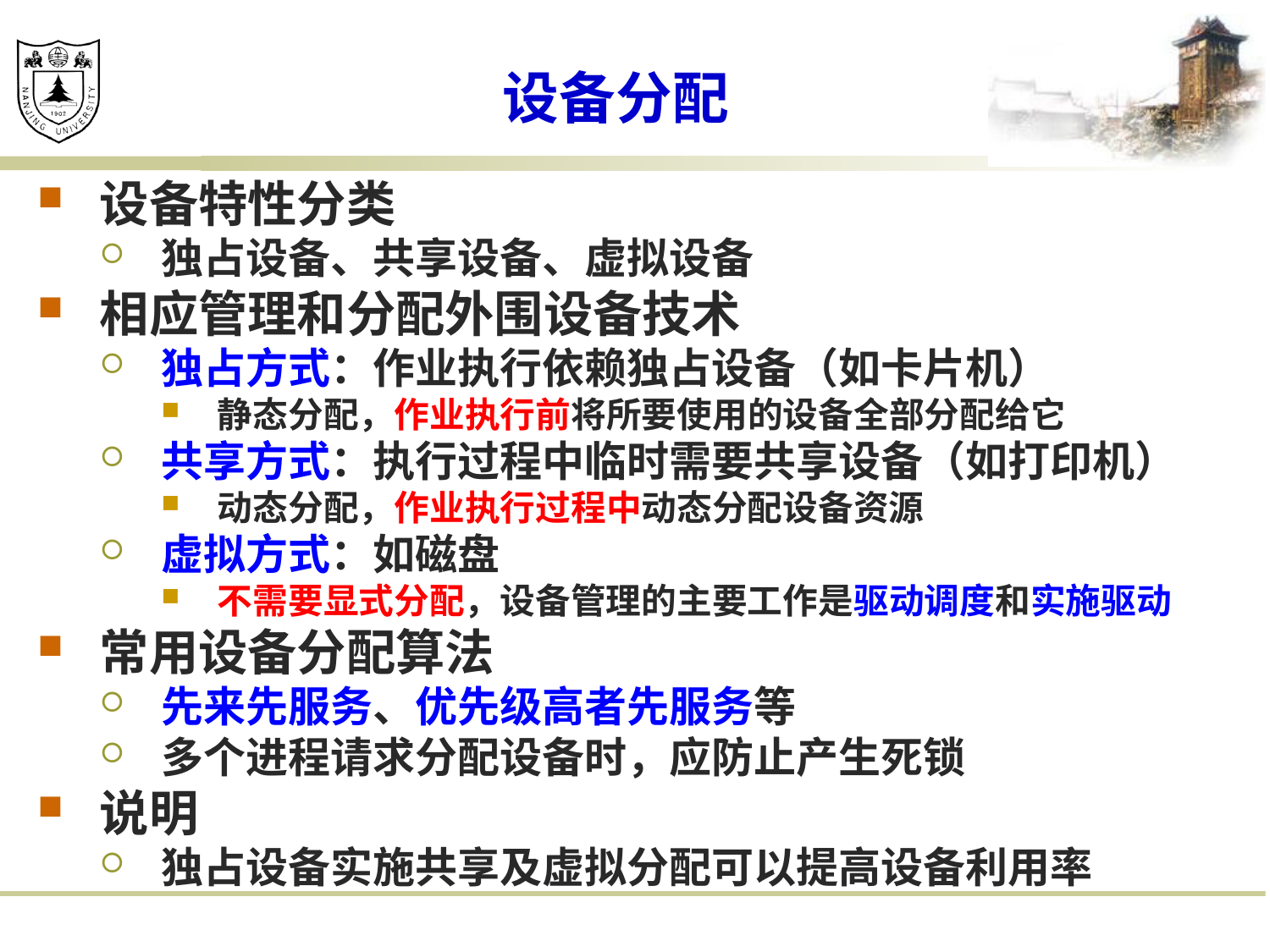

# 设备分配
设备特性分类
独占设备、共享设备、虚拟设备
相应管理和分配外围设备技术
独占方式：作业执行依赖独占设备（如卡片机）
静态分配，作业执行前将所要使用的设备全部分配给它
共享方式：执行过程中临时需要共享设备（如打印机）
动态分配，作业执行过程中动态分配设备资源
虚拟方式：如磁盘
不需要显式分配，设备管理的主要工作是驱动调度和实施驱动
常用设备分配算法
先来先服务、优先级高者先服务等
多个进程请求分配设备时，应防止产生死锁
说明
独占设备实施共享及虚拟分配可以提高设备利用率

83